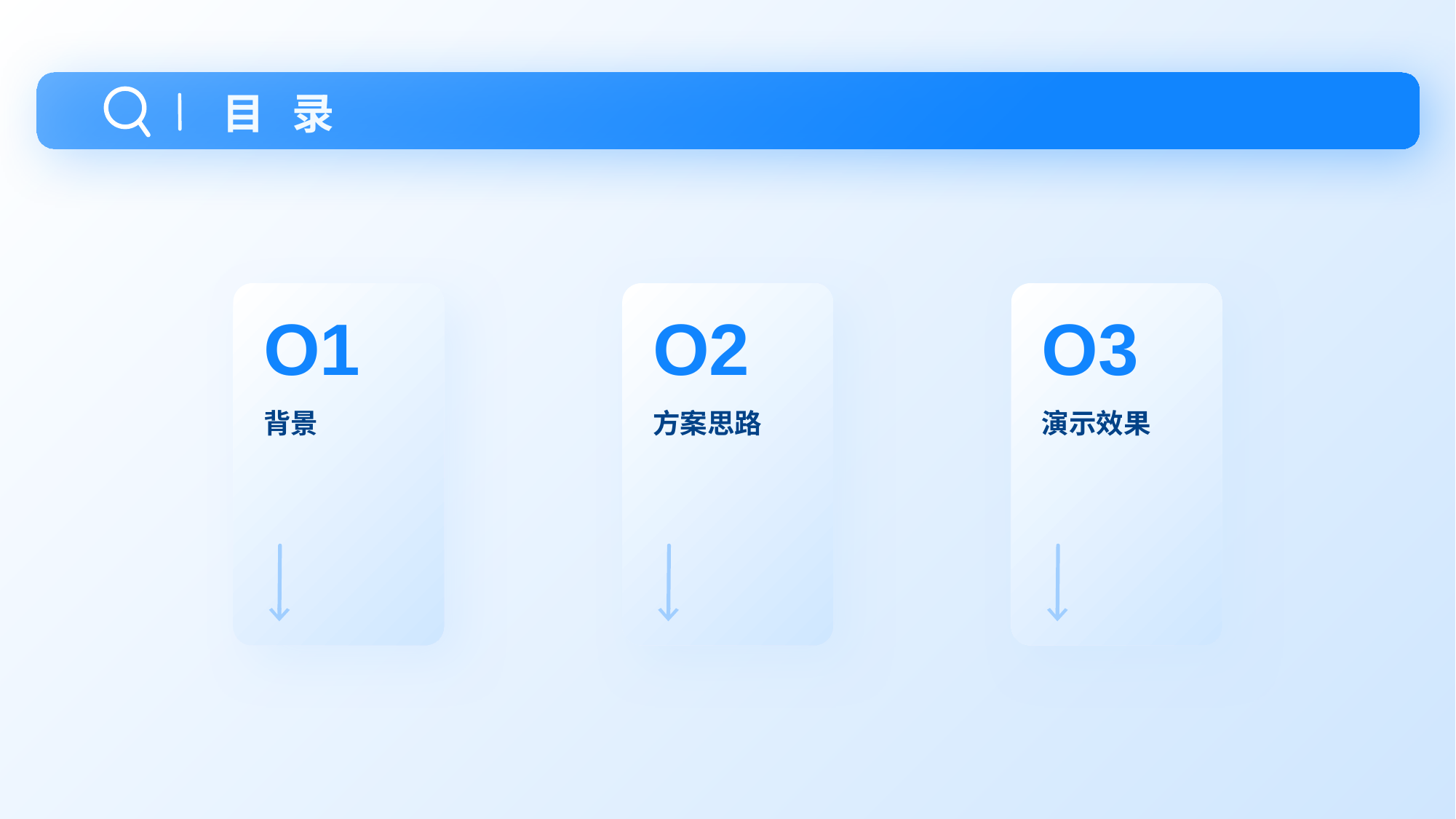

目 录

O1
O2
O3
背景
方案思路
演示效果